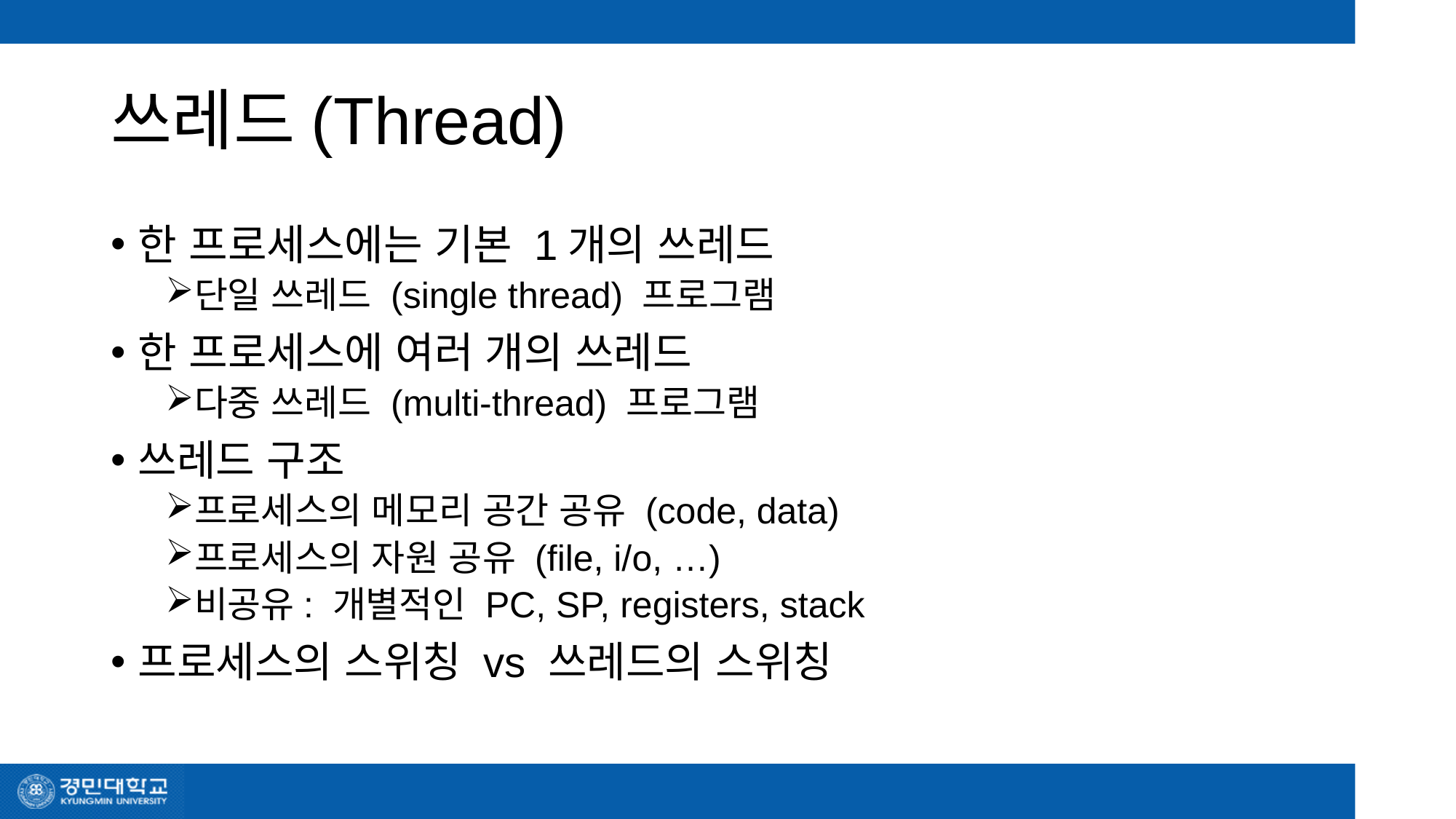

# 쓰레드(Thread)
한 프로세스에는 기본 1개의 쓰레드
단일 쓰레드 (single thread) 프로그램
한 프로세스에 여러 개의 쓰레드
다중 쓰레드 (multi-thread) 프로그램
쓰레드 구조
프로세스의 메모리 공간 공유 (code, data)
프로세스의 자원 공유 (file, i/o, …)
비공유: 개별적인 PC, SP, registers, stack
프로세스의 스위칭 vs 쓰레드의 스위칭